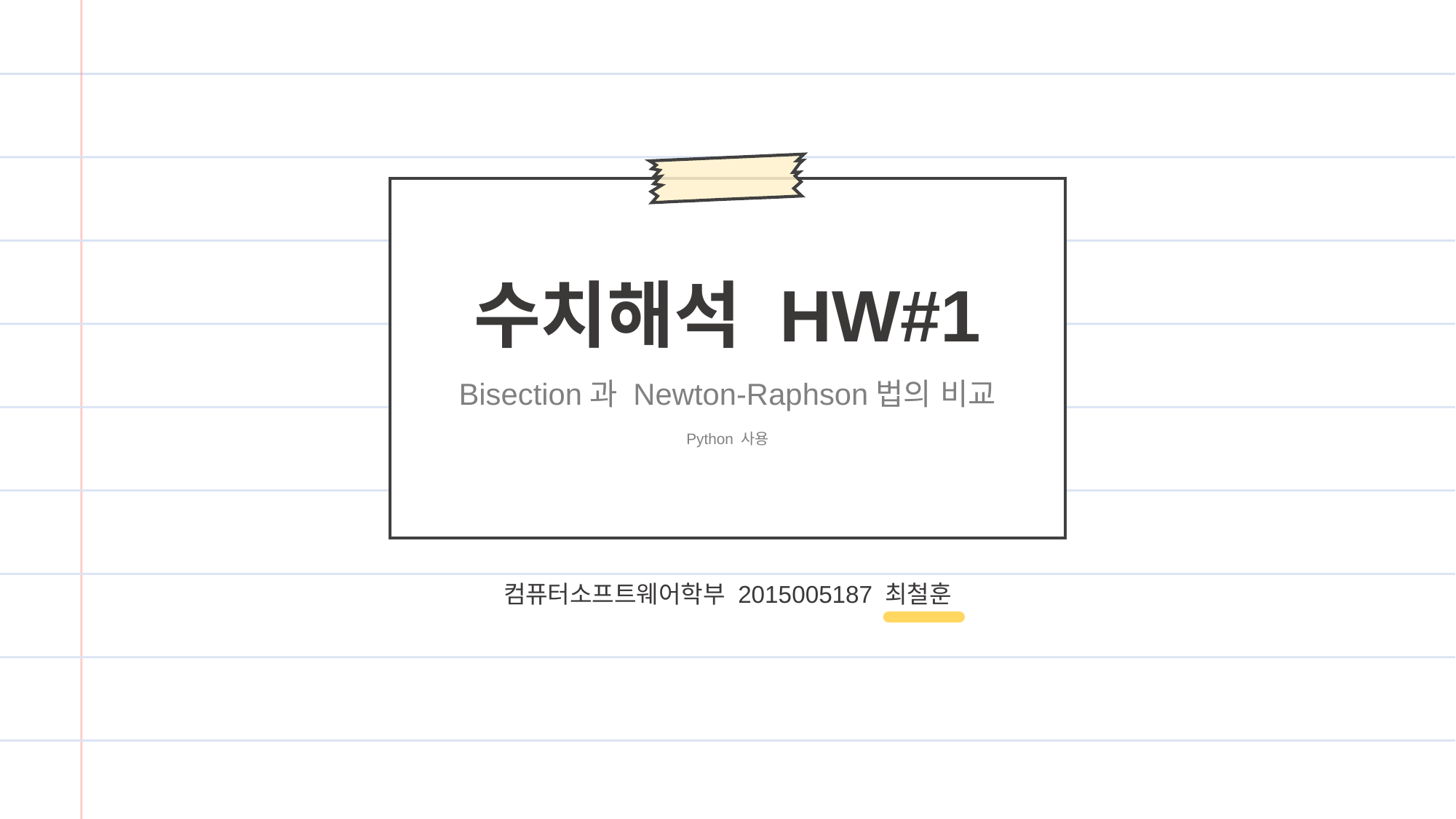

수치해석 HW#1

Bisection과 Newton-Raphson법의 비교

Python 사용
컴퓨터소프트웨어학부 2015005187 최철훈